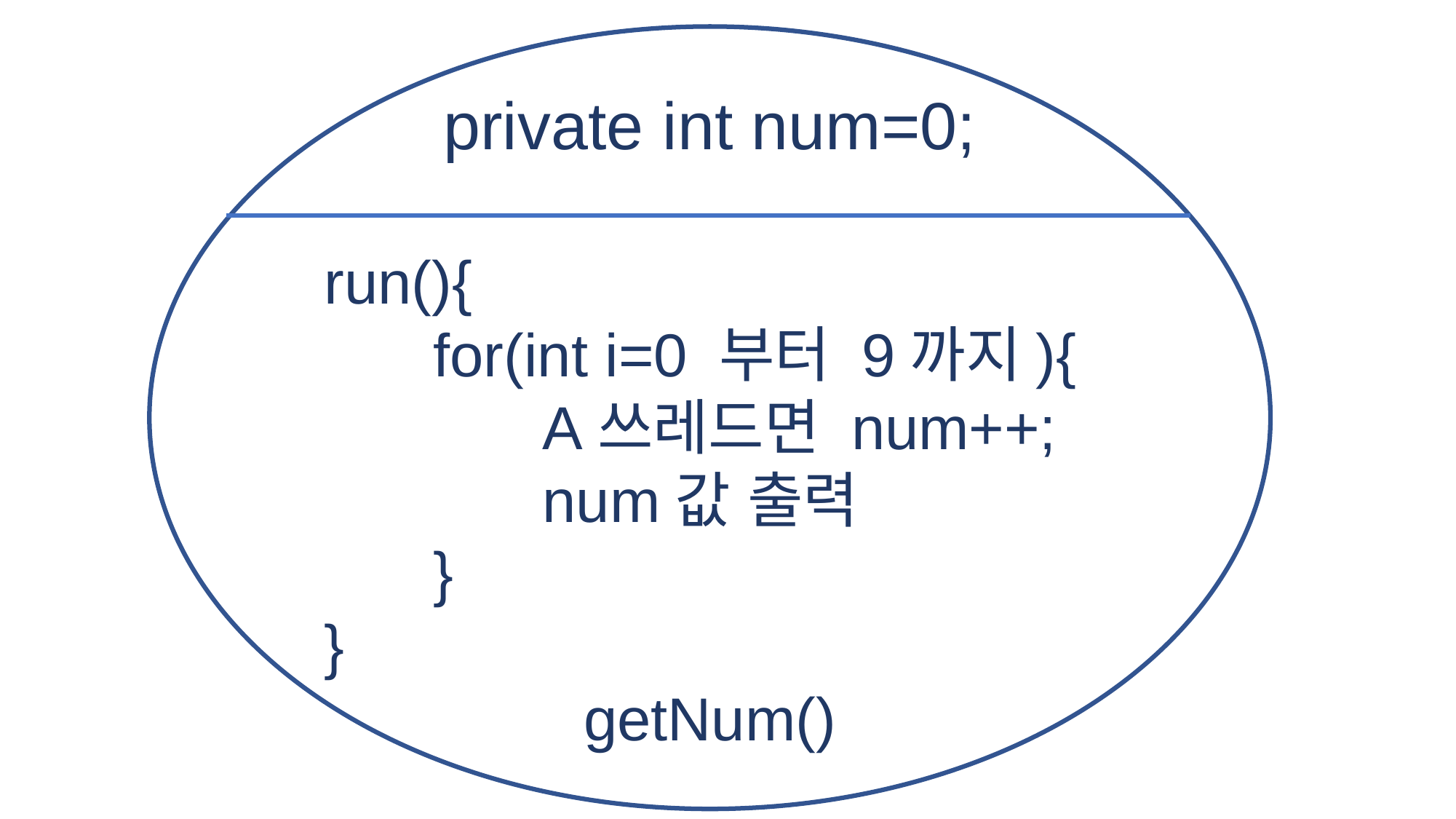

private int num=0;

run(){
	for(int i=0 부터 9까지){
		A쓰레드면 num++;
		num값 출력
	}
}
getNum()